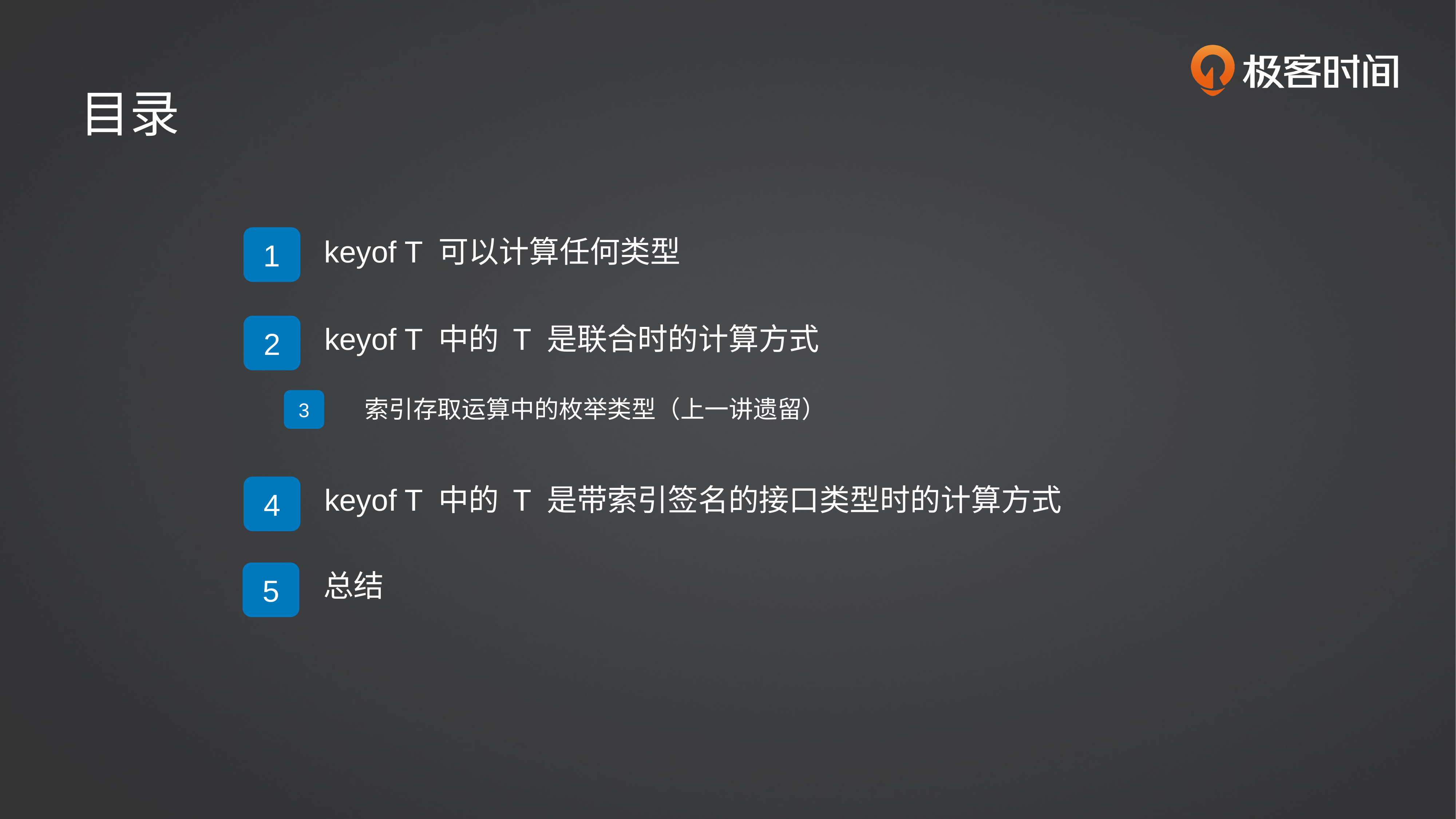

目录

1
keyof T 可以计算任何类型

2
keyof T 中的 T 是联合时的计算方式

3
索引存取运算中的枚举类型（上一讲遗留）

4
keyof T 中的 T 是带索引签名的接口类型时的计算方式

5
总结